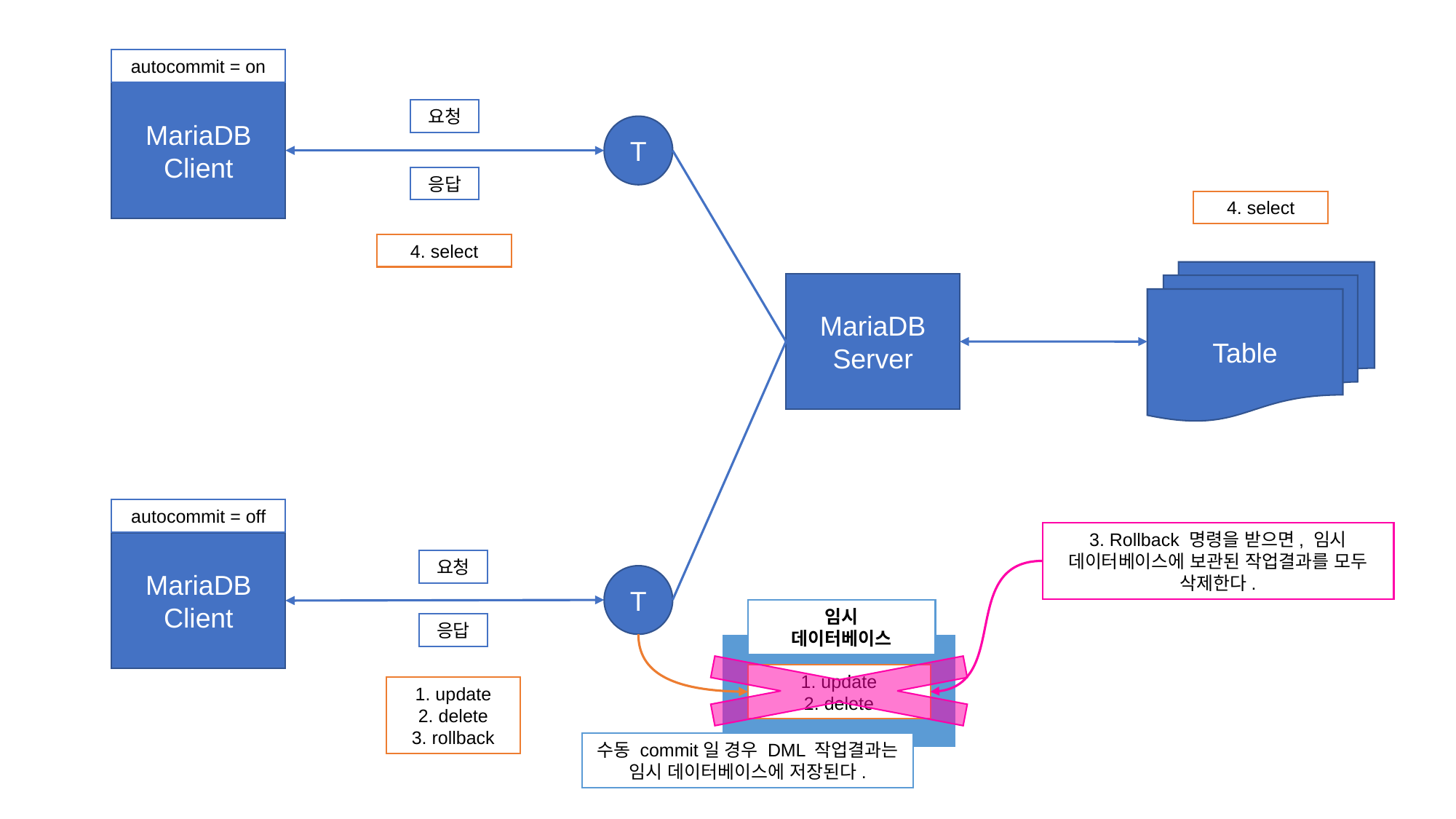

autocommit = on
MariaDB
Client
요청
T
응답
4. select
4. select
Table
MariaDB
Server
autocommit = off
3. Rollback 명령을 받으면, 임시 데이터베이스에 보관된 작업결과를 모두 삭제한다.
MariaDB
Client
요청
T
임시
데이터베이스
응답

1. update
2. delete
1. update
2. delete
3. rollback
수동 commit일 경우 DML 작업결과는 임시 데이터베이스에 저장된다.